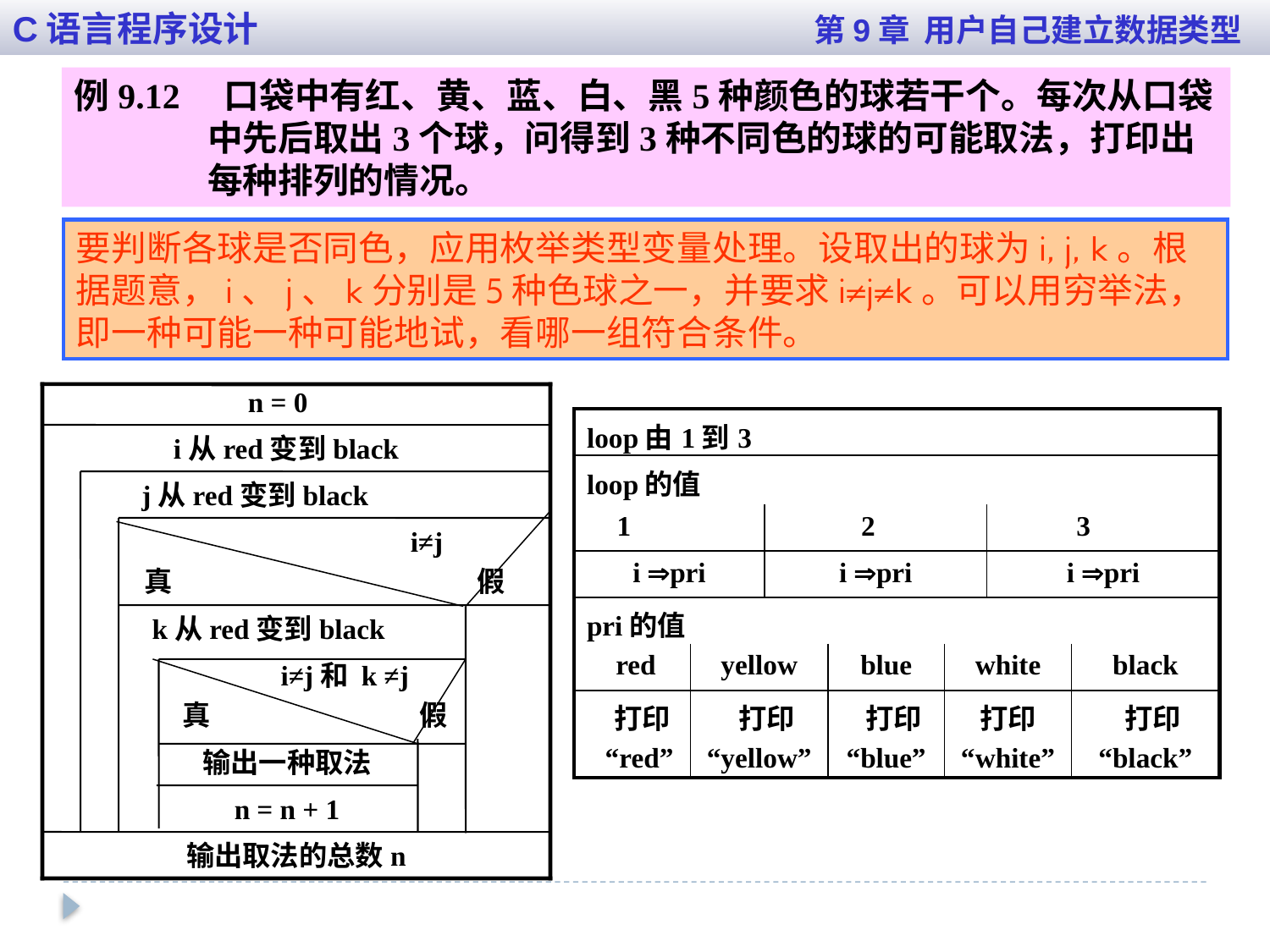

C语言程序设计                                                                     第9章  用户自己建立数据类型
例9.12    口袋中有红、黄、蓝、白、黑5种颜色的球若干个。每次从口袋中先后取出3个球，问得到3种不同色的球的可能取法，打印出每种排列的情况。
要判断各球是否同色，应用枚举类型变量处理。设取出的球为i, j, k。根据题意，i、j、k分别是5种色球之一，并要求i≠j≠k。可以用穷举法，即一种可能一种可能地试，看哪一组符合条件。

                 i从red变到black

       j从red变到black

                                        i≠j
 真                                                假

   k从red变到black

                i≠j和 k ≠j
 真                                 假

输出一种取法

n = n + 1

输出取法的总数n

                   n = 0
| loop由1到3 |  |  |  |  |  |  |
| --- | --- | --- | --- | --- | --- | --- |
| loop的值 |  |  |  |  |  |  |
| 1 |  | 2 |  |  | 3 |  |
| i ⇒pri |  | i ⇒pri |  |  | i ⇒pri |  |
| pri的值 |  |  |  |  |  |  |
| red | yellow |  | blue | white |  | black |
| 打印 “red” | 打印 “yellow” |  | 打印 “blue” | 打印 “white” |  | 打印 “black” |